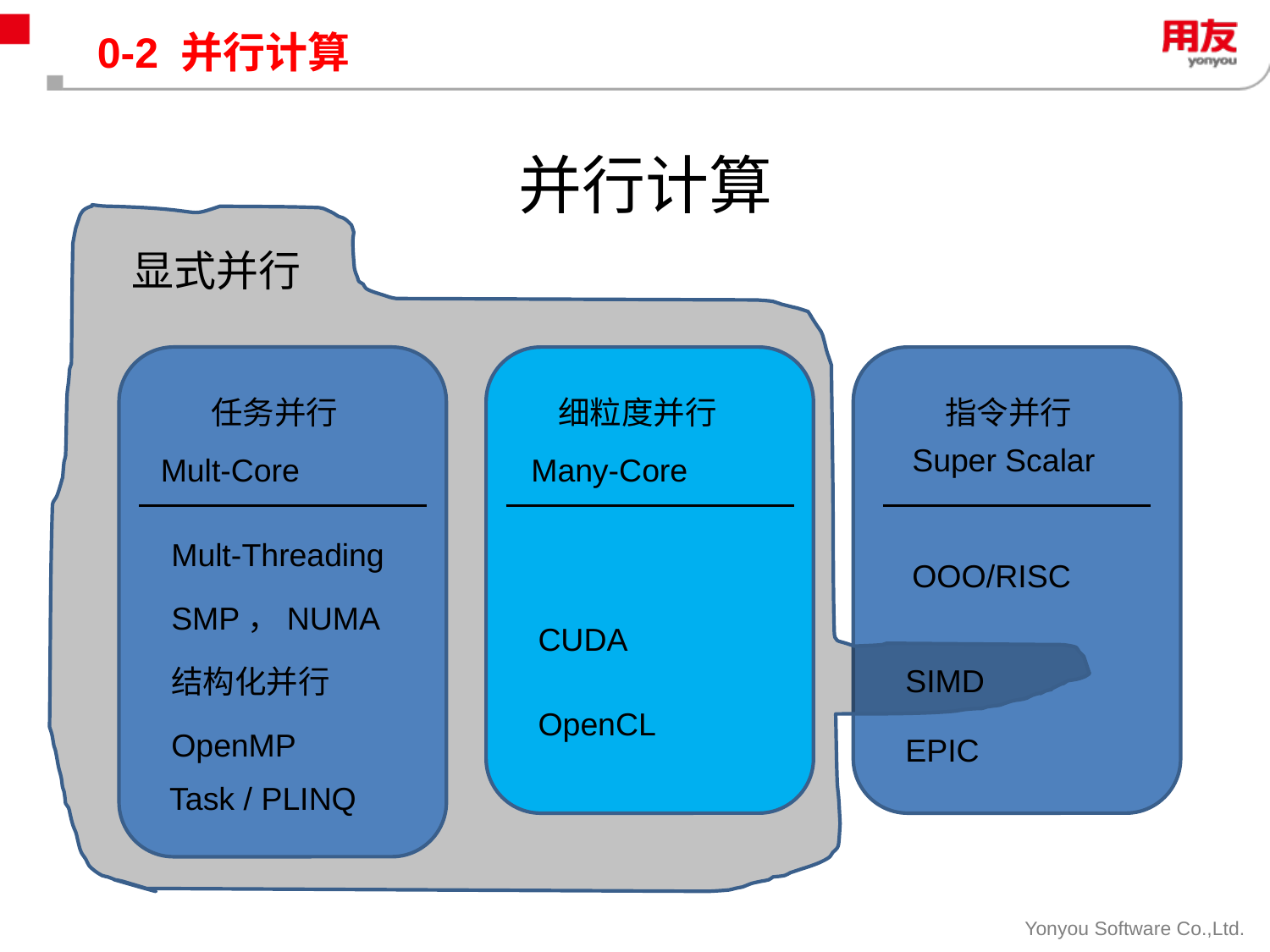

# 0-2 并行计算
并行计算

显式并行

任务并行
细粒度并行
指令并行
Super Scalar
Mult-Core
Many-Core
Mult-Threading
OOO/RISC
SMP，NUMA
  CUDA
SIMD
结构化并行
  OpenCL
OpenMP
EPIC
 Task / PLINQ